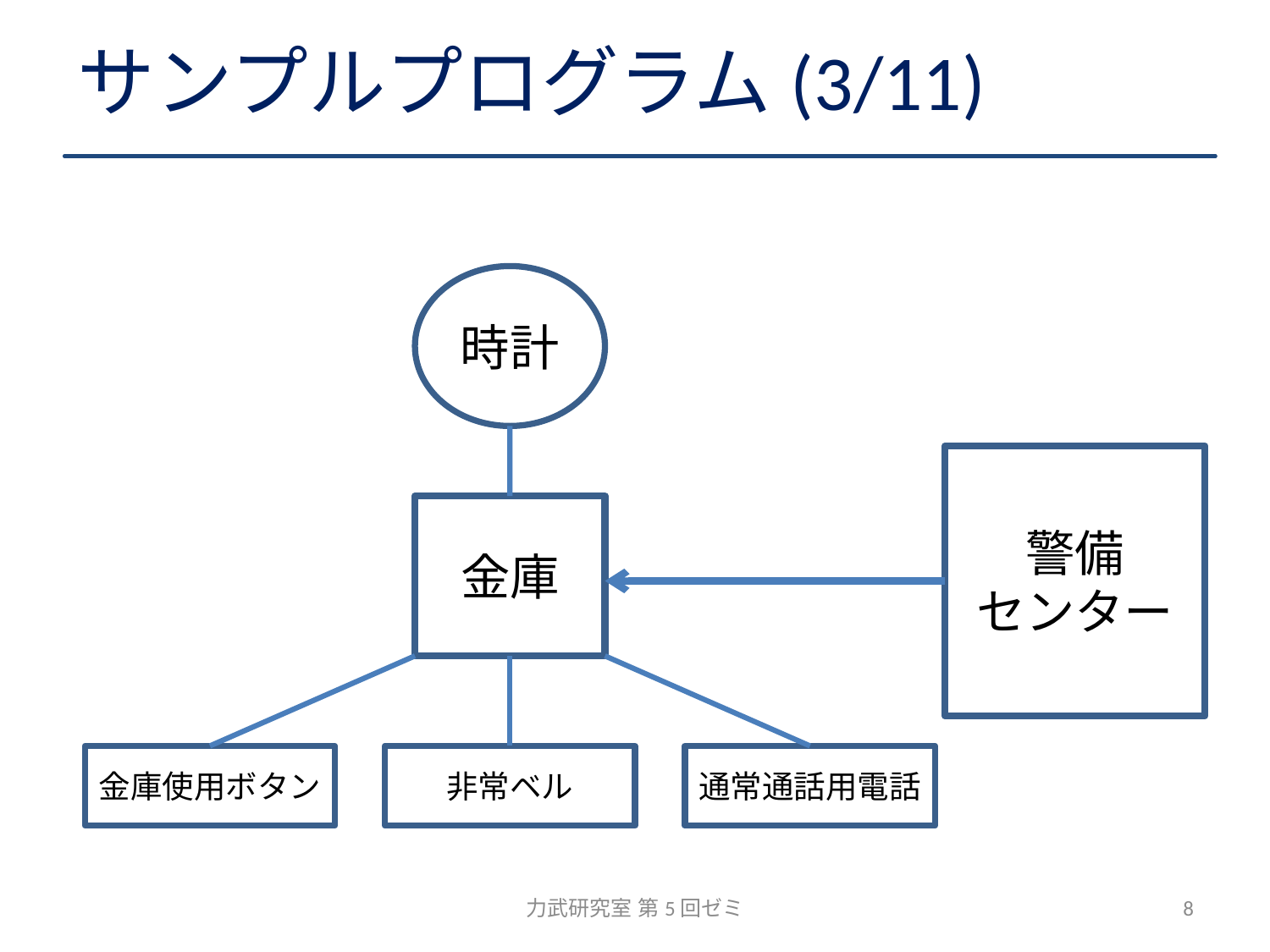

# サンプルプログラム(3/11)
時計
警備
センター
金庫
金庫使用ボタン
非常ベル
通常通話用電話
力武研究室 第5回ゼミ
8